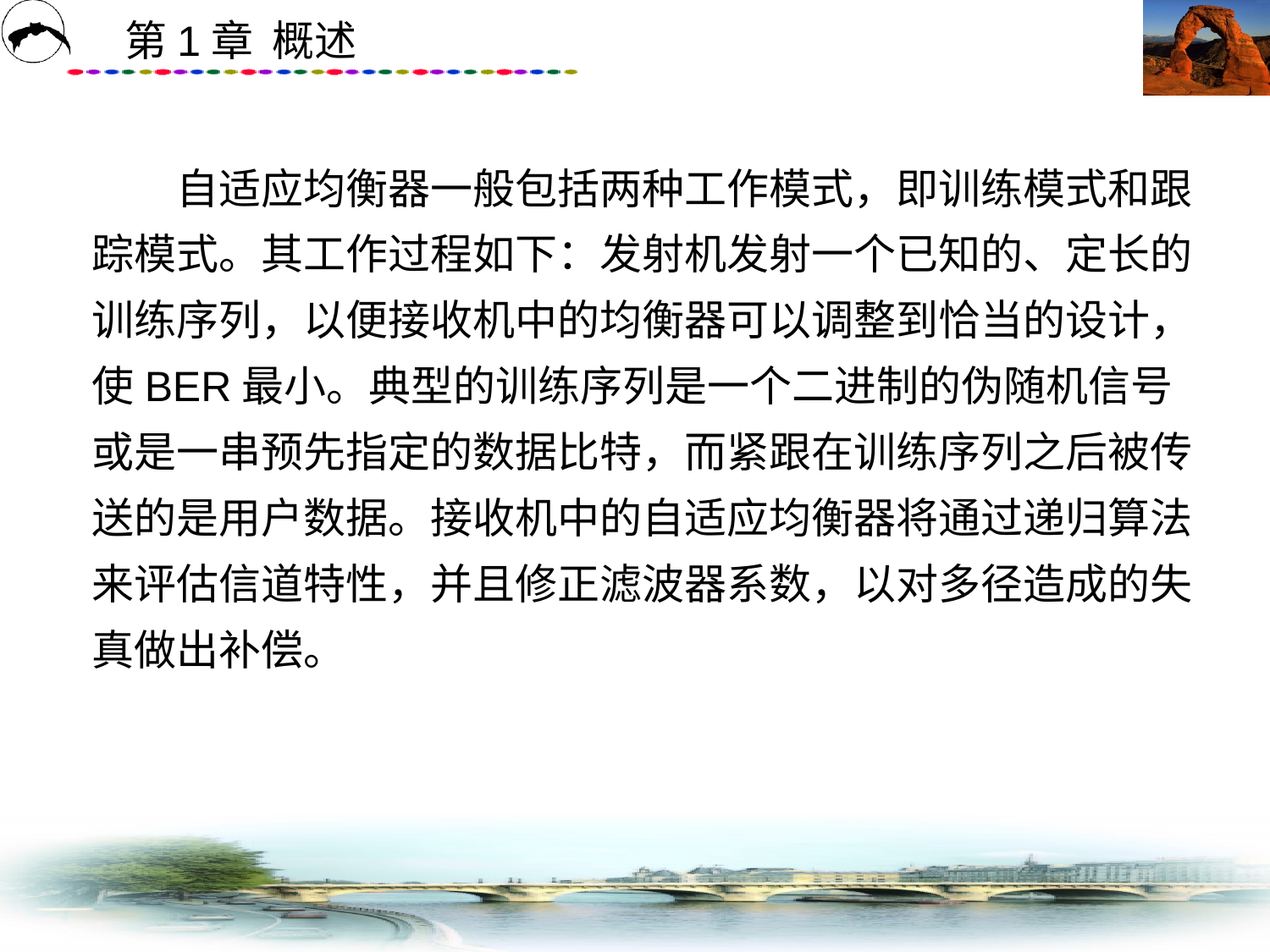

# 自适应均衡器一般包括两种工作模式，即训练模式和跟踪模式。其工作过程如下：发射机发射一个已知的、定长的训练序列，以便接收机中的均衡器可以调整到恰当的设计，使BER最小。典型的训练序列是一个二进制的伪随机信号或是一串预先指定的数据比特，而紧跟在训练序列之后被传送的是用户数据。接收机中的自适应均衡器将通过递归算法来评估信道特性，并且修正滤波器系数，以对多径造成的失真做出补偿。